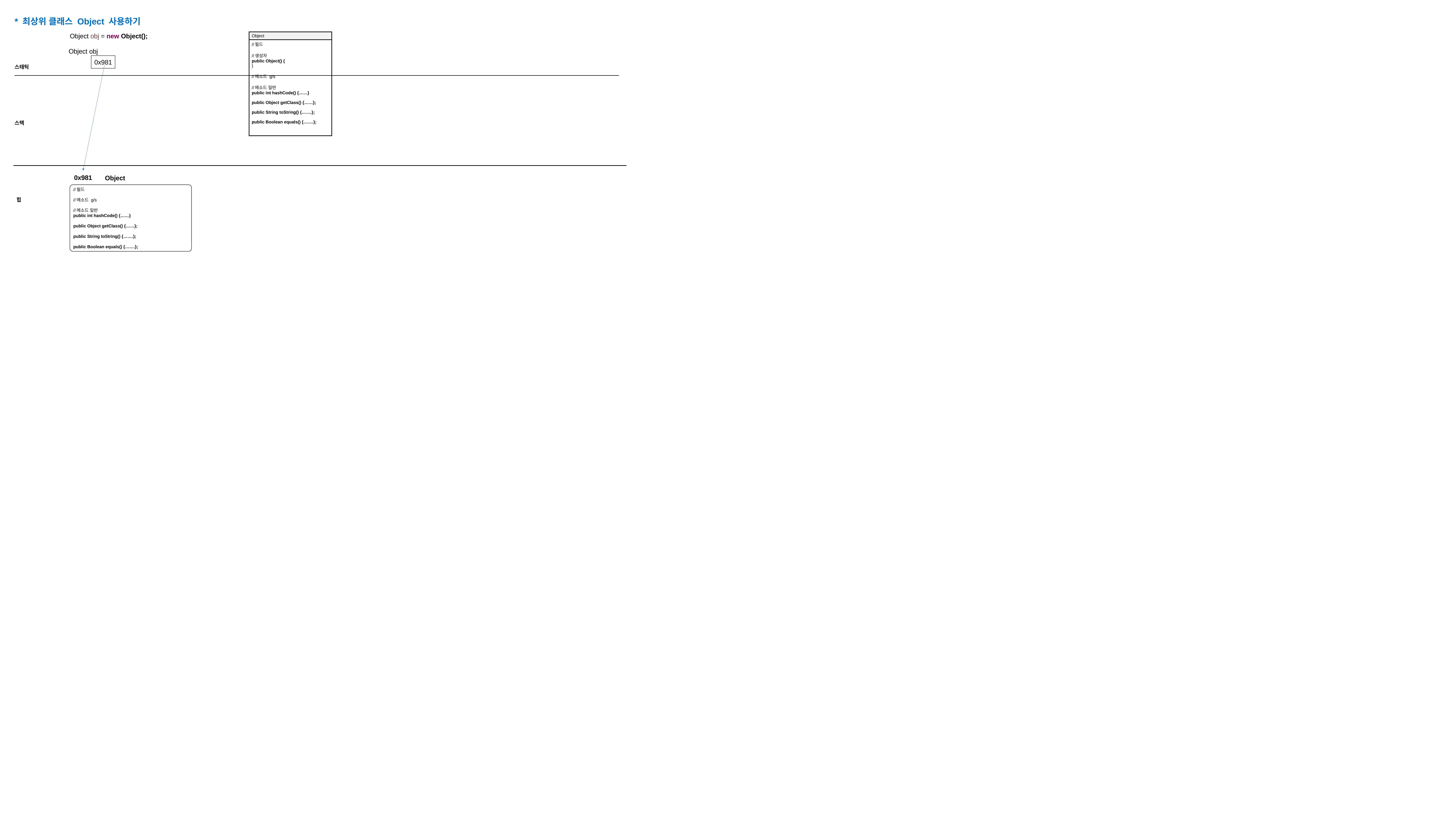

* 최상위 클래스 Object 사용하기
Object obj = new Object();
| Object |
| --- |
| //필드 //생성자 public Object() { } //메소드 g/s //메소드 일반 public int hashCode() {……} public Object getClass() {……}; public String toString() {…….}; public Boolean equals() {…….}; |
  Object obj
0x981
스태틱
스택
0x981
Object
//필드

//메소드 g/s

//메소드 일반
public int hashCode() {……}

public Object getClass() {……};

public String toString() {…….};

public Boolean equals() {…….};

힙